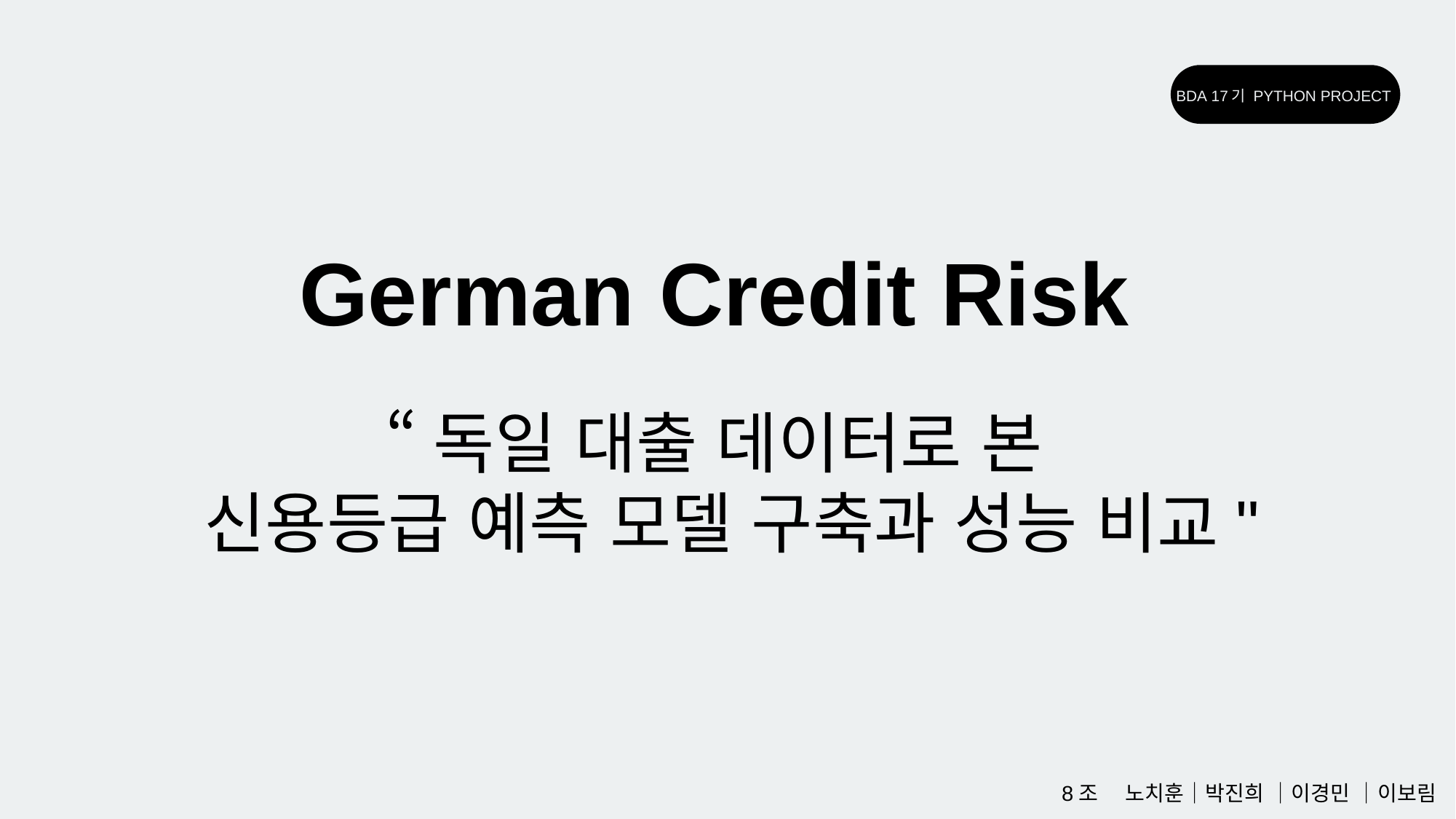

BDA 17기 PYTHON PROJECT
German Credit Risk
“독일 대출 데이터로 본
 신용등급 예측 모델 구축과 성능 비교"
8조
노치훈│박진희 │이경민 │이보림